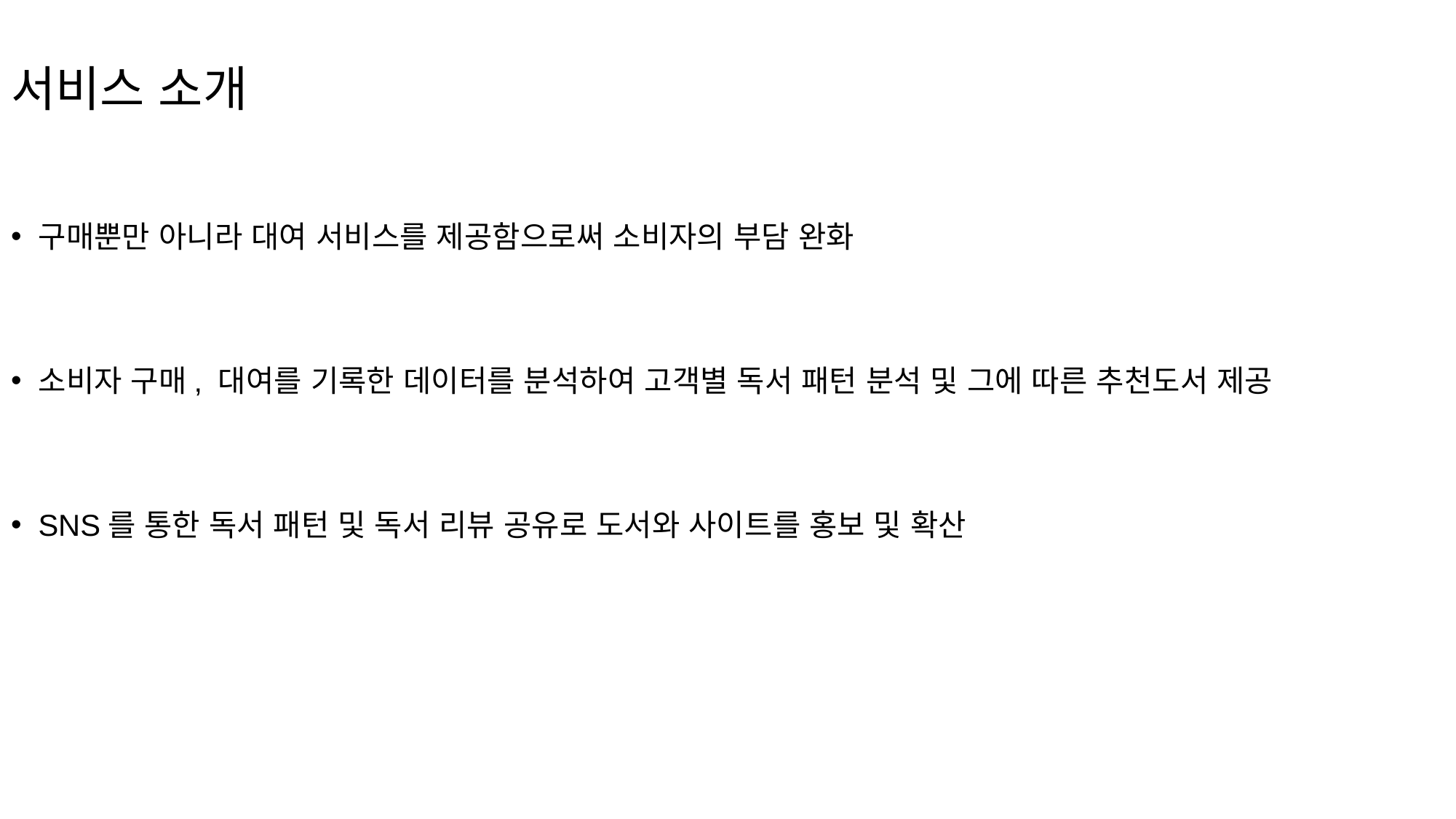

# 서비스 소개

구매뿐만 아니라 대여 서비스를 제공함으로써 소비자의 부담 완화

소비자 구매, 대여를 기록한 데이터를 분석하여 고객별 독서 패턴 분석 및 그에 따른 추천도서 제공

SNS를 통한 독서 패턴 및 독서 리뷰 공유로 도서와 사이트를 홍보 및 확산